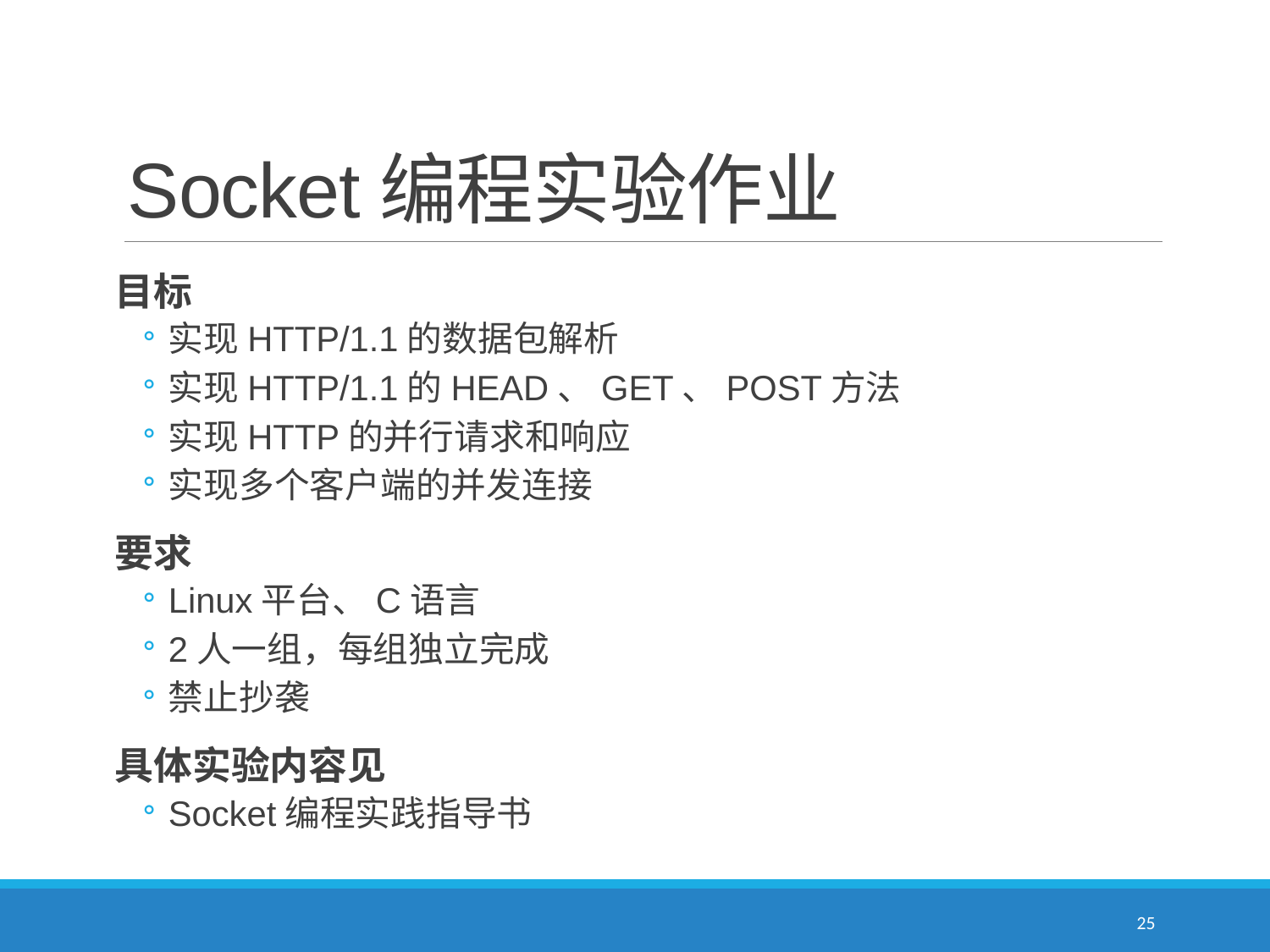

# Socket编程实验作业
目标
实现HTTP/1.1的数据包解析
实现HTTP/1.1的HEAD、GET、POST方法
实现HTTP的并行请求和响应
实现多个客户端的并发连接
要求
Linux平台、C语言
2人一组，每组独立完成
禁止抄袭
具体实验内容见
Socket编程实践指导书
25